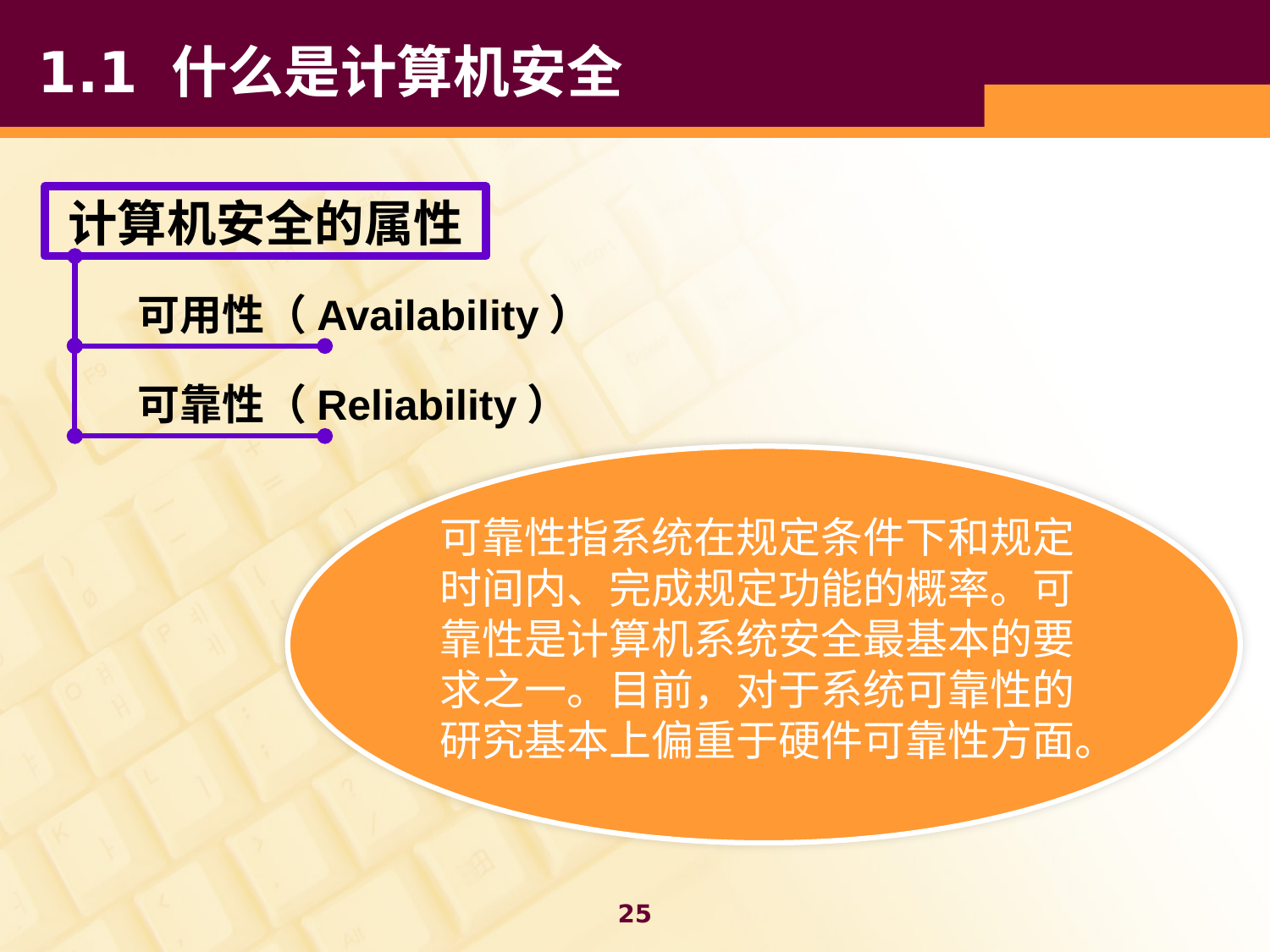

1.1 什么是计算机安全

计算机安全的属性
可用性（Availability）
可靠性（Reliability）
可靠性指系统在规定条件下和规定时间内、完成规定功能的概率。可靠性是计算机系统安全最基本的要求之一。目前，对于系统可靠性的研究基本上偏重于硬件可靠性方面。